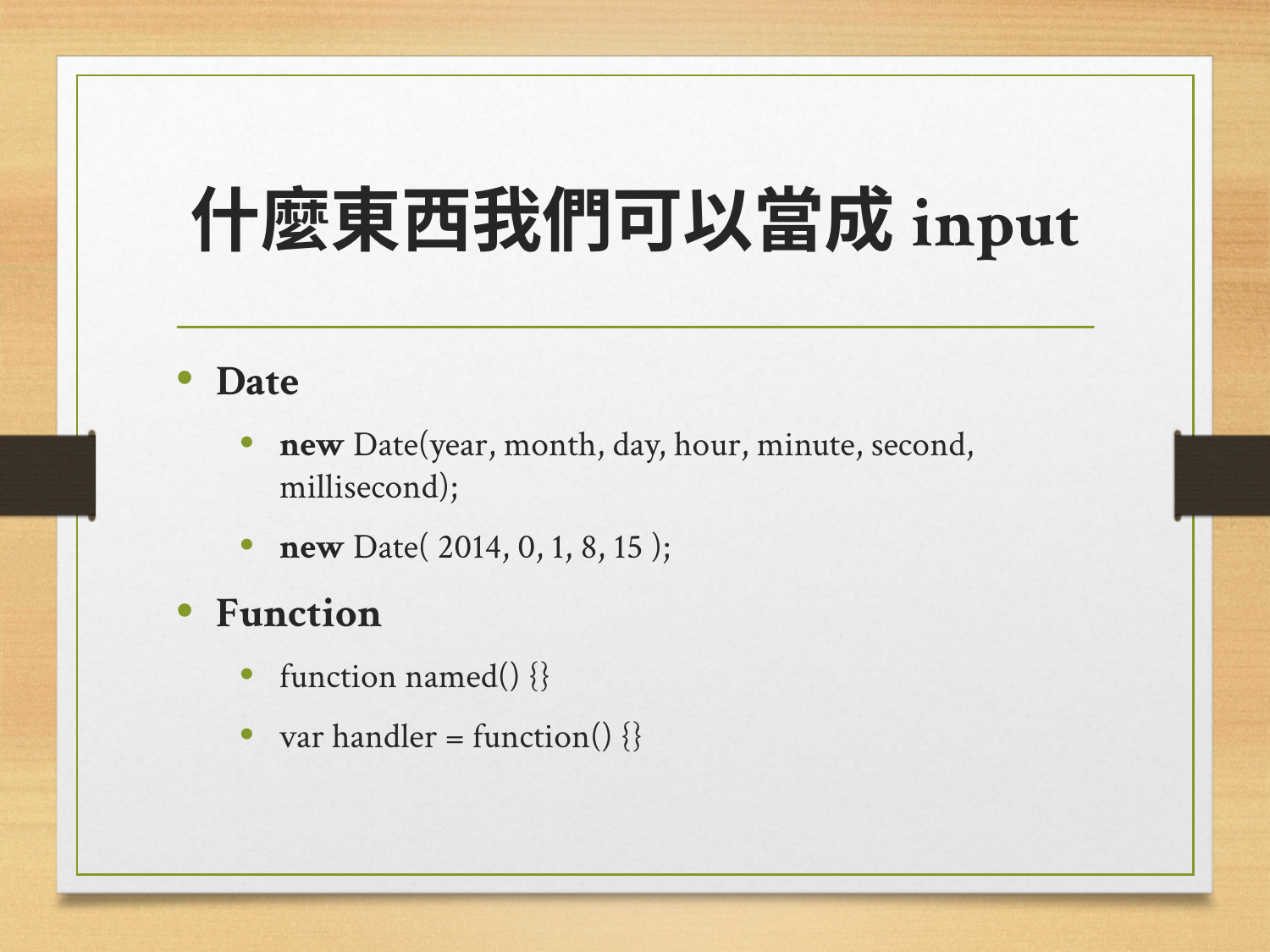

# 什麼東西我們可以當成input
Date
new Date(year, month, day, hour, minute, second, millisecond);
new Date( 2014, 0, 1, 8, 15 );
Function
function named() {}
var handler = function() {}